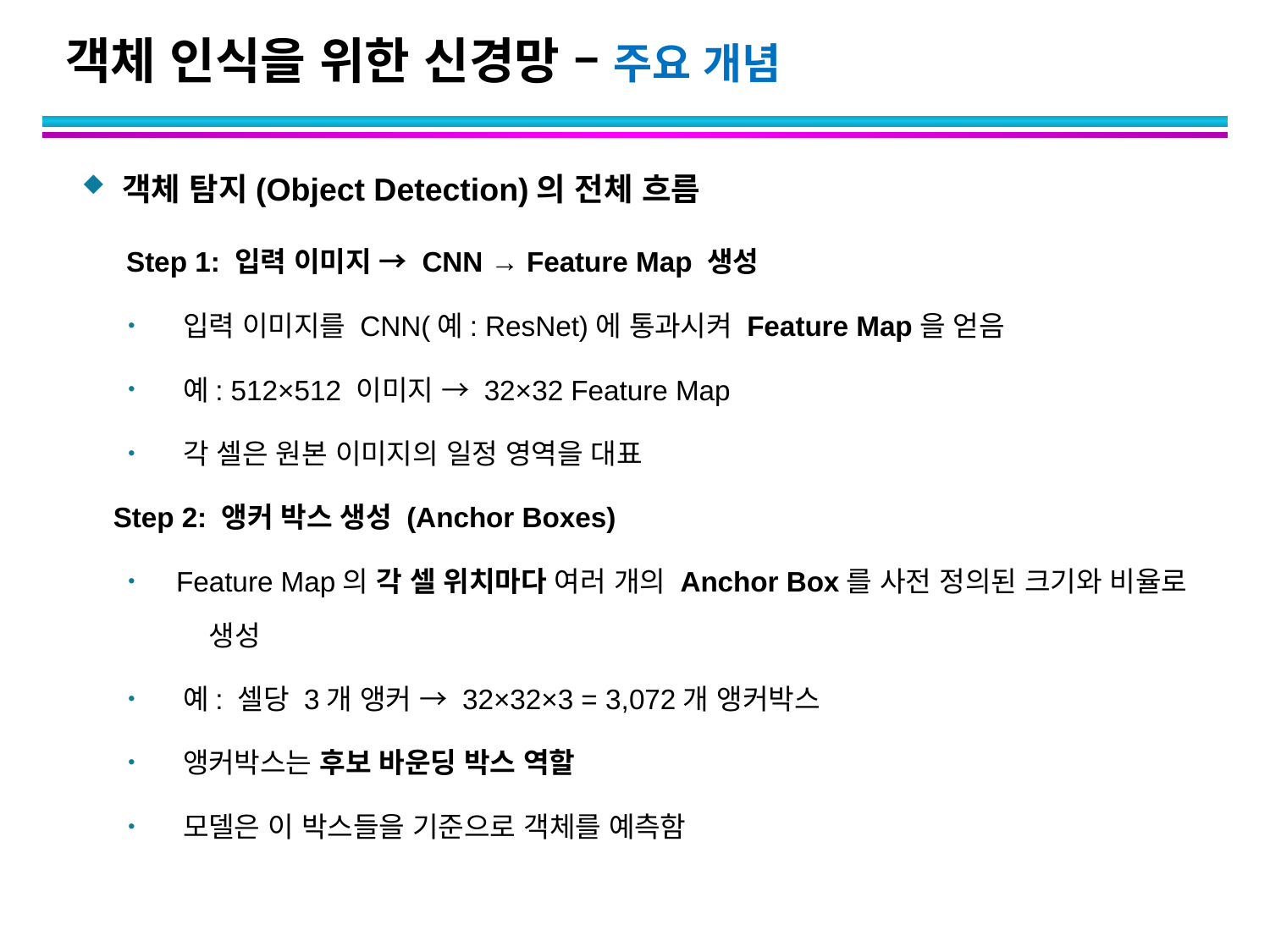

# 객체 인식을 위한 신경망 – 주요 개념
객체 탐지(Object Detection)의 전체 흐름
     Step 1: 입력 이미지 → CNN → Feature Map 생성
 입력 이미지를 CNN(예: ResNet)에 통과시켜 Feature Map을 얻음
 예: 512×512 이미지 → 32×32 Feature Map
 각 셀은 원본 이미지의 일정 영역을 대표
    Step 2: 앵커 박스 생성 (Anchor Boxes)
 Feature Map의 각 셀 위치마다 여러 개의 Anchor Box를 사전 정의된 크기와 비율로 생성
 예: 셀당 3개 앵커 → 32×32×3 = 3,072개 앵커박스
 앵커박스는 후보 바운딩 박스 역할
 모델은 이 박스들을 기준으로 객체를 예측함